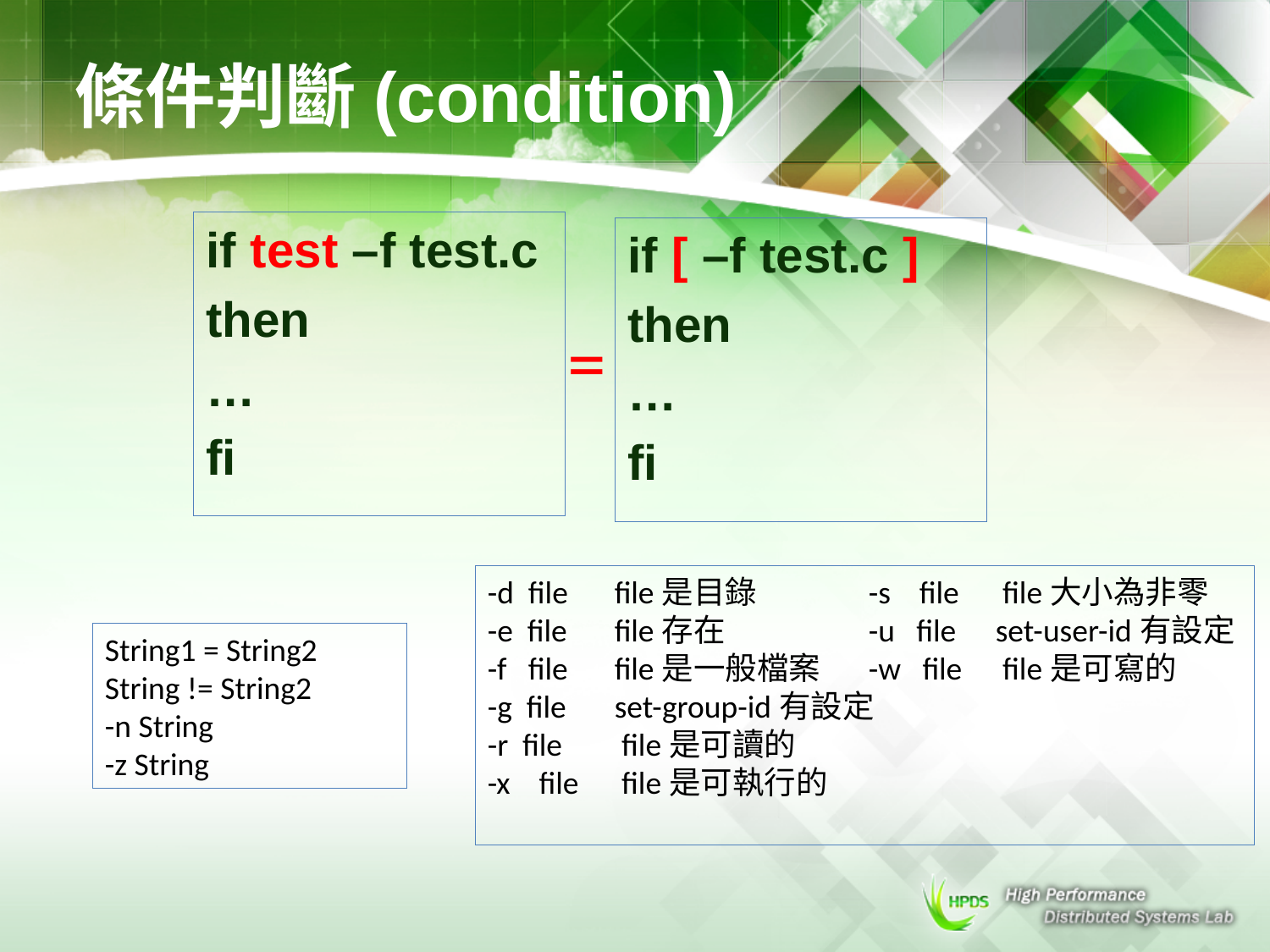

# 條件判斷(condition)
if test –f test.c
then
…
fi
if [ –f test.c ]
then
…
fi
=
-d  file	file是目錄	-s    file	 file大小為非零
-e  file	file存在		-u   file	set-user-id有設定
-f   file	file是一般檔案	-w   file	 file是可寫的
-g  file	set-group-id有設定
-r  file	 file是可讀的
-x    file	 file是可執行的

String1 = String2
String != String2
-n String
-z String